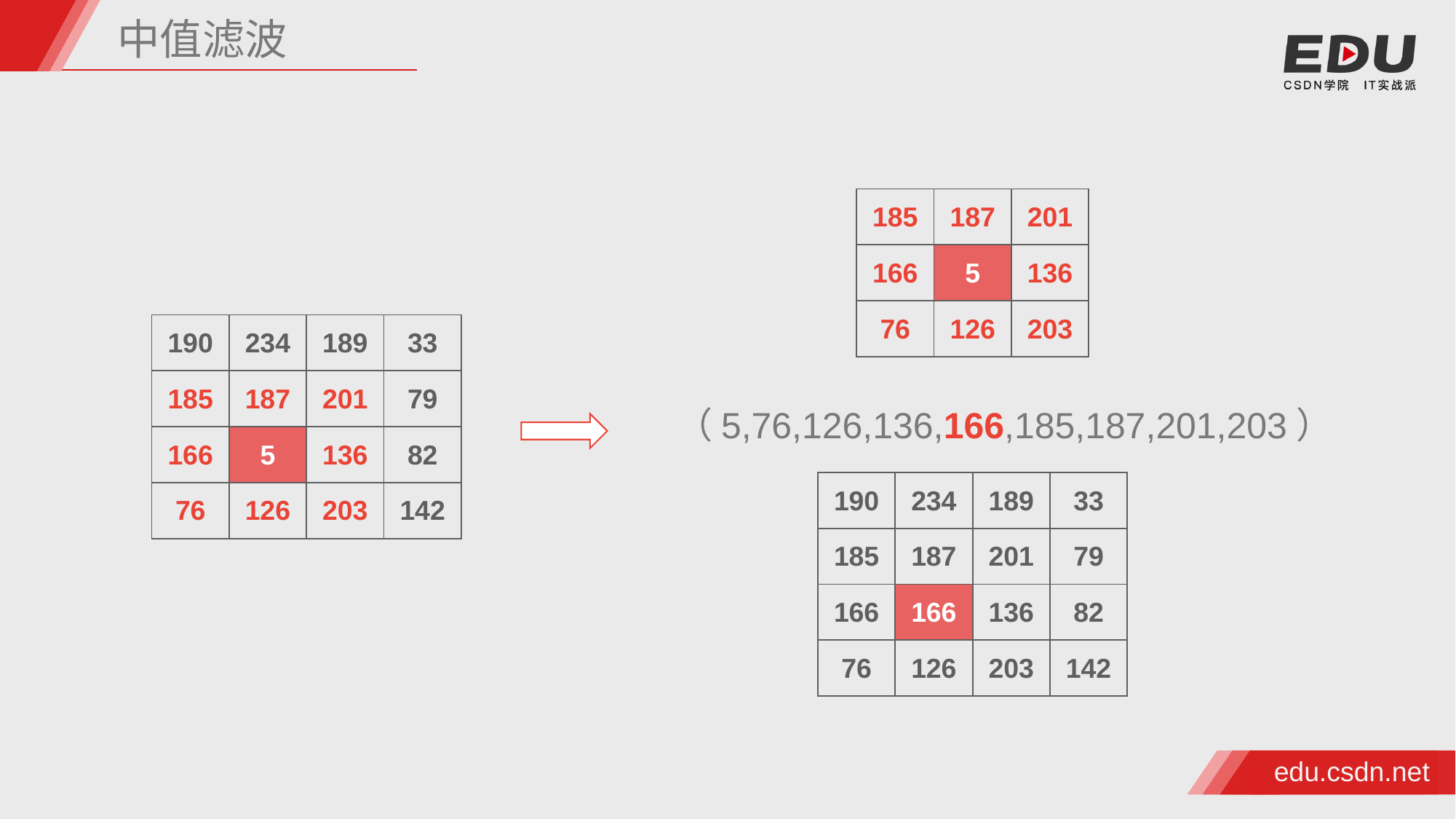

中值滤波

| 185 | 187 | 201 |
| --- | --- | --- |
| 166 | 5 | 136 |
| 76 | 126 | 203 |
| 190 | 234 | 189 | 33 |
| --- | --- | --- | --- |
| 185 | 187 | 201 | 79 |
| 166 | 5 | 136 | 82 |
| 76 | 126 | 203 | 142 |
（5,76,126,136,166,185,187,201,203）

| 190 | 234 | 189 | 33 |
| --- | --- | --- | --- |
| 185 | 187 | 201 | 79 |
| 166 | 166 | 136 | 82 |
| 76 | 126 | 203 | 142 |